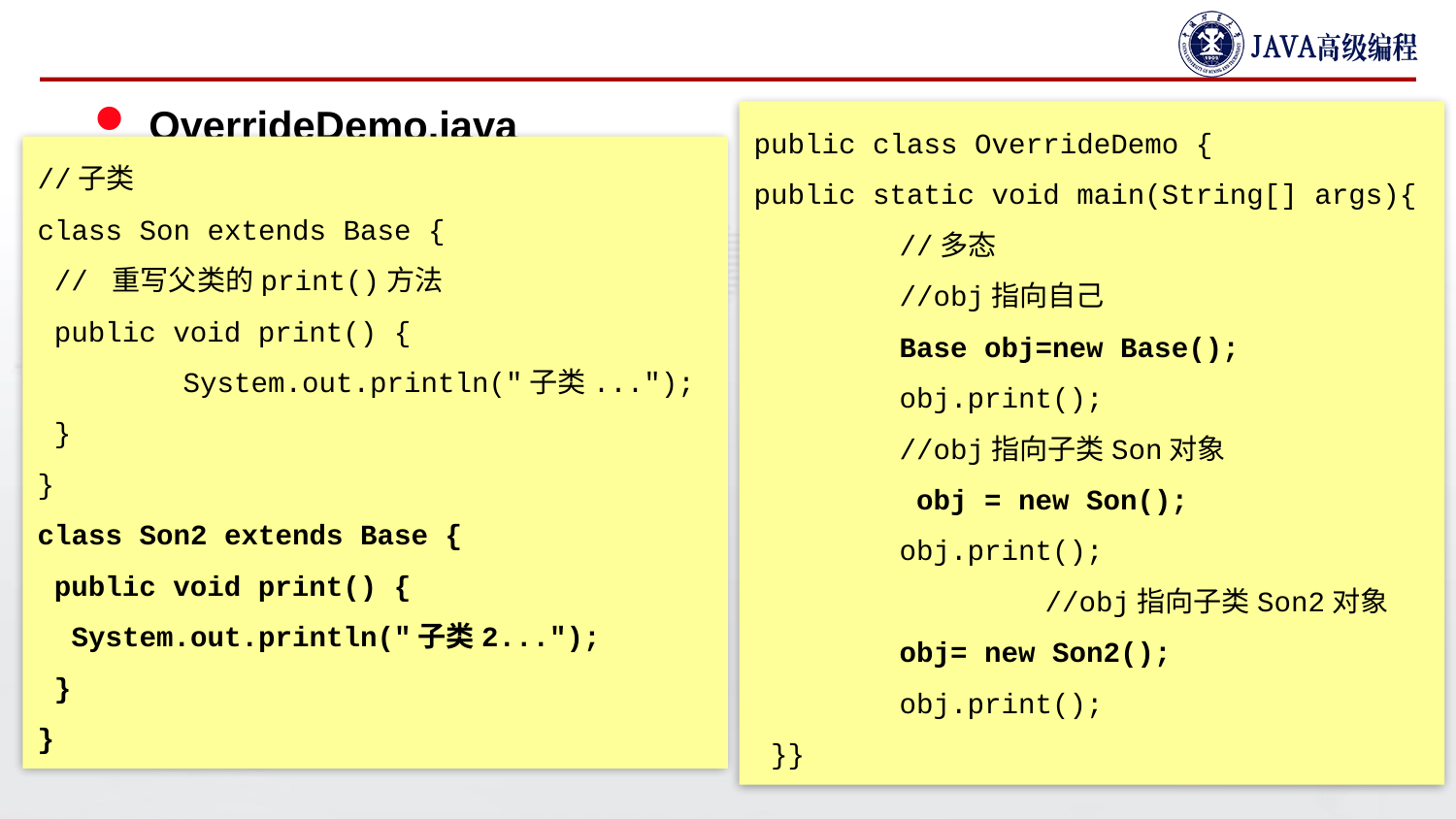

#
OverrideDemo.java
public class OverrideDemo {
public static void main(String[] args){
	//多态
	//obj指向自己
	Base obj=new Base();
	obj.print();
	//obj指向子类Son对象
	 obj = new Son();
	obj.print();
		//obj指向子类Son2对象
	obj= new Son2();
	obj.print();
 }}
//子类
class Son extends Base {
 // 重写父类的print()方法
 public void print() {
	System.out.println("子类...");
 }
}
class Son2 extends Base {
 public void print() {
  System.out.println("子类2...");
 }
}